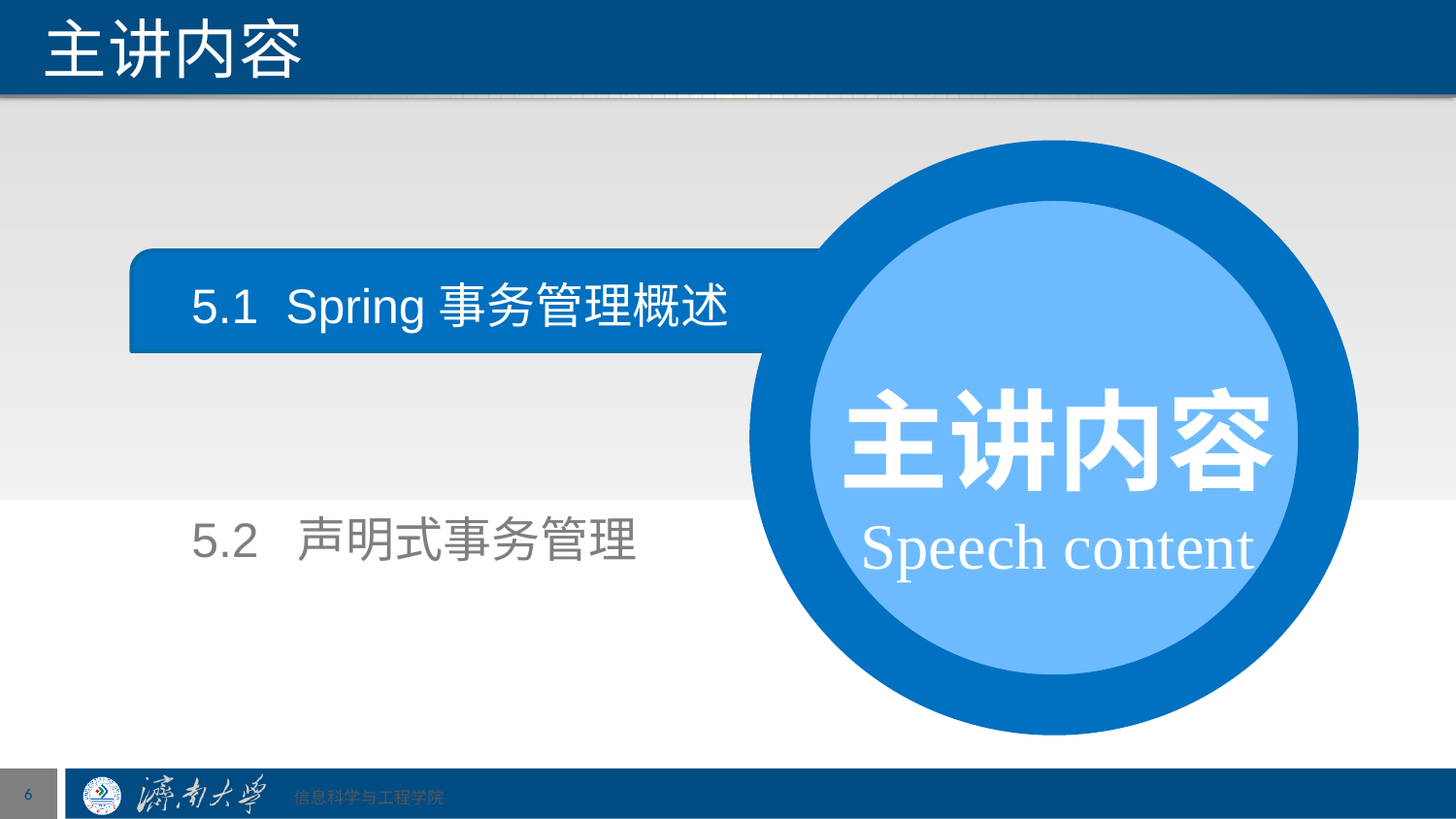

# 主讲内容

主讲内容
Speech content

5.1  Spring事务管理概述
5.2  声明式事务管理